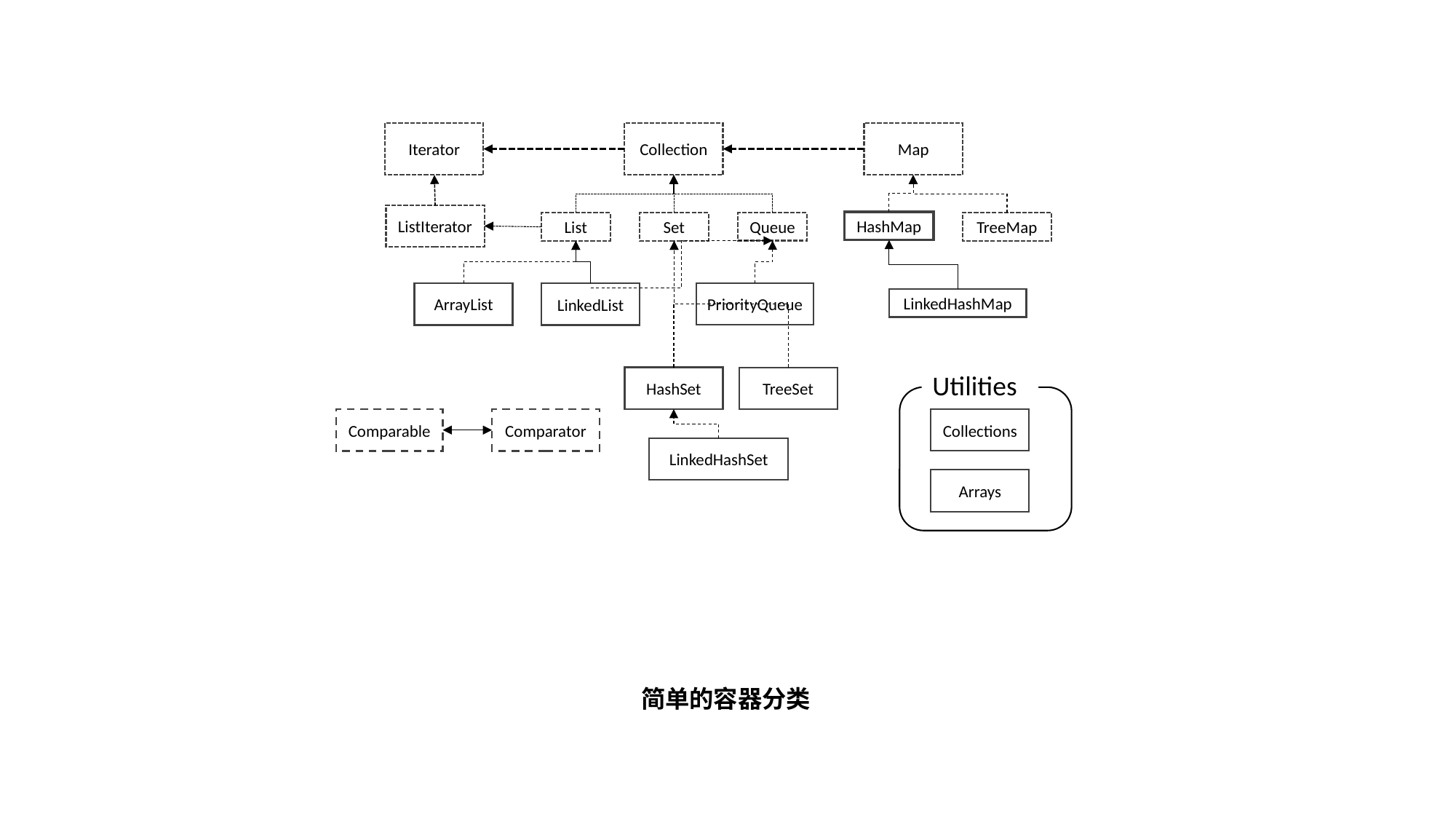

Collection
Map
Iterator
ListIterator
HashMap
Queue
List
Set
TreeMap
ArrayList
PriorityQueue
LinkedList
LinkedHashMap
Utilities
HashSet
TreeSet

Comparable
Comparator
Collections
LinkedHashSet
Arrays
简单的容器分类